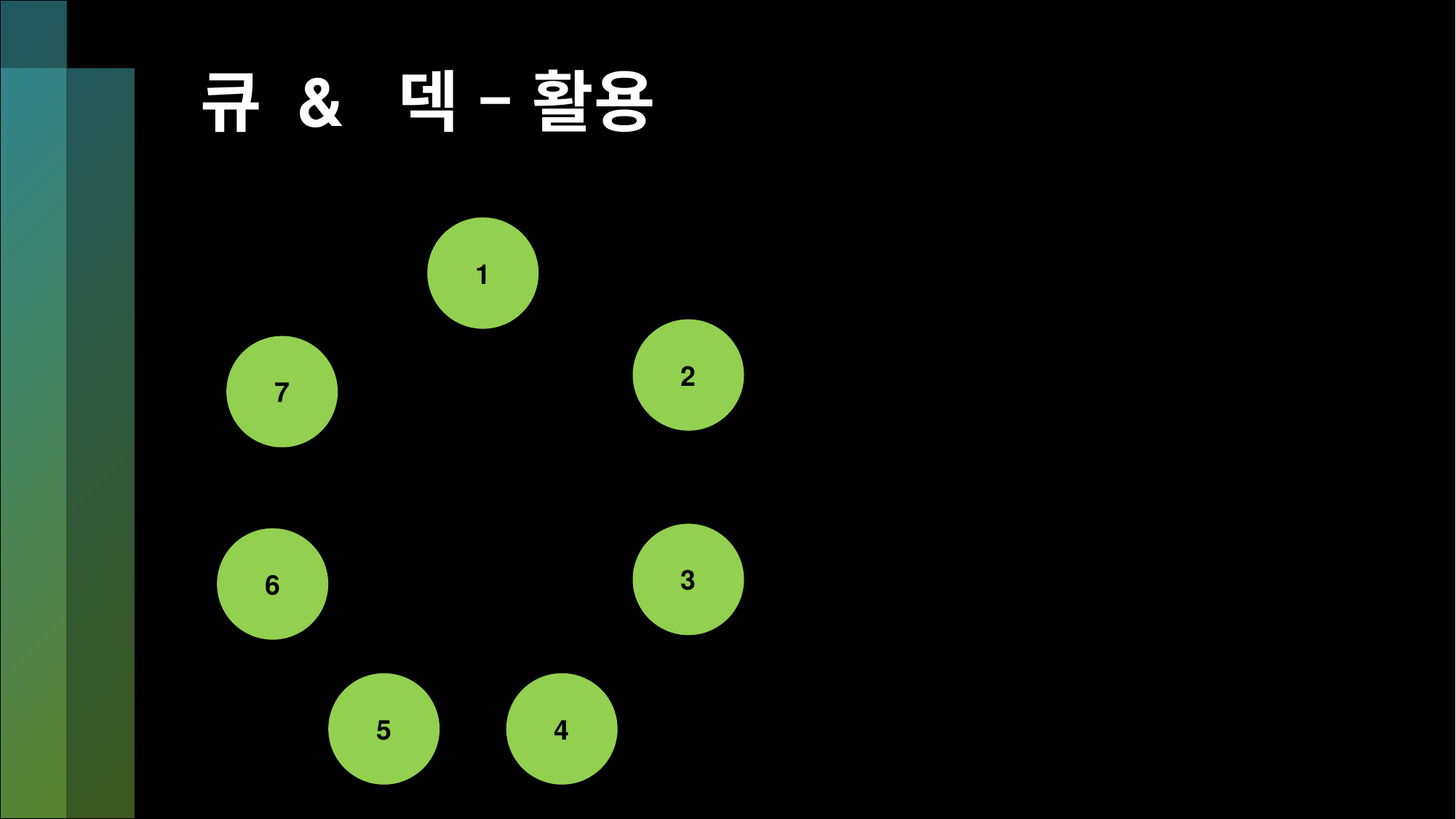

# 큐 &  덱 – 활용
1
2
7
3
6
5
4